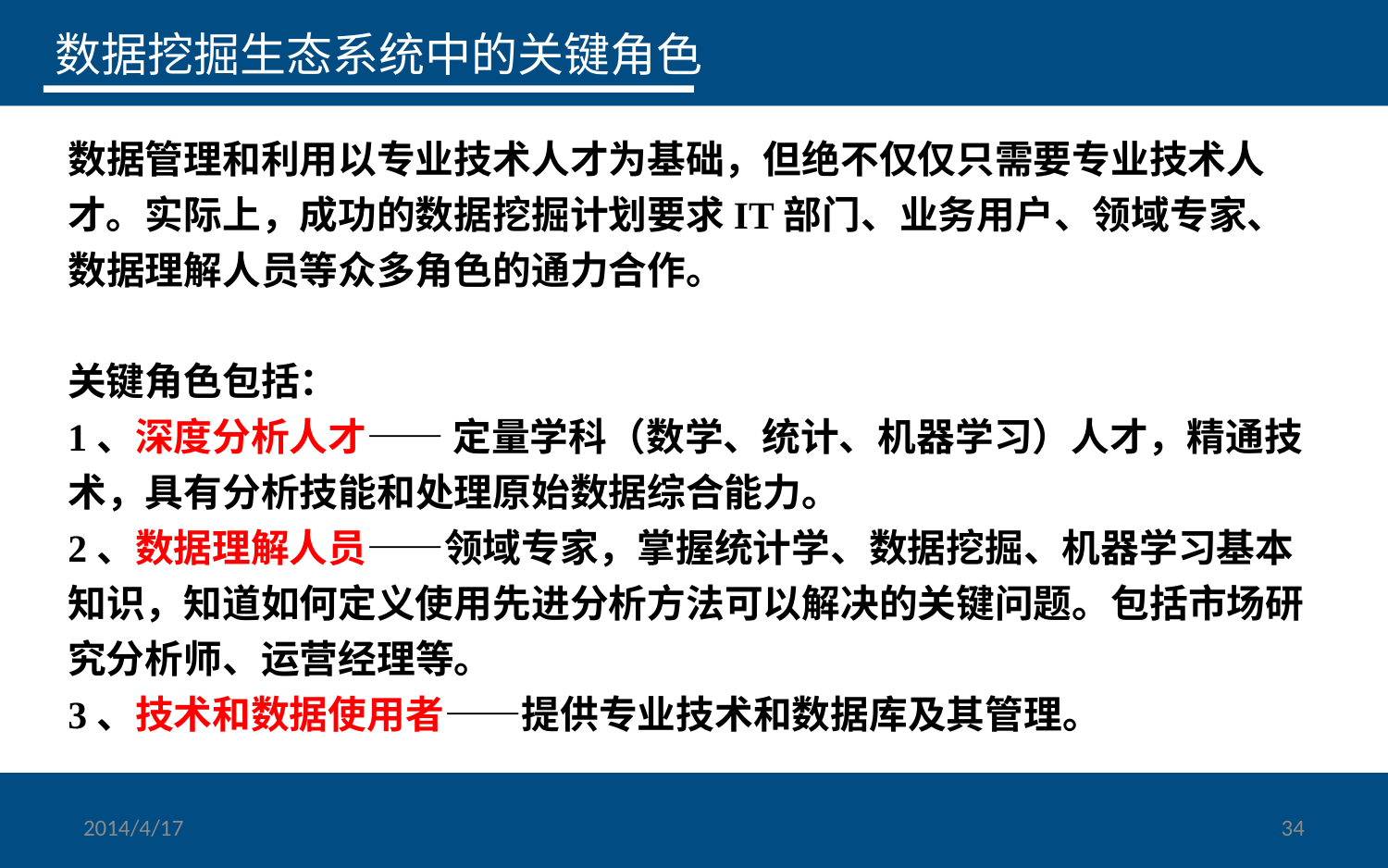

数据挖掘生态系统中的关键角色

数据管理和利用以专业技术人才为基础，但绝不仅仅只需要专业技术人
才。实际上，成功的数据挖掘计划要求IT部门、业务用户、领域专家、
数据理解人员等众多角色的通力合作。

关键角色包括：
1、深度分析人才—— 定量学科（数学、统计、机器学习）人才，精通技术，具有分析技能和处理原始数据综合能力。
2、数据理解人员——领域专家，掌握统计学、数据挖掘、机器学习基本知识，知道如何定义使用先进分析方法可以解决的关键问题。包括市场研究分析师、运营经理等。
3、技术和数据使用者——提供专业技术和数据库及其管理。
2014/4/17
34